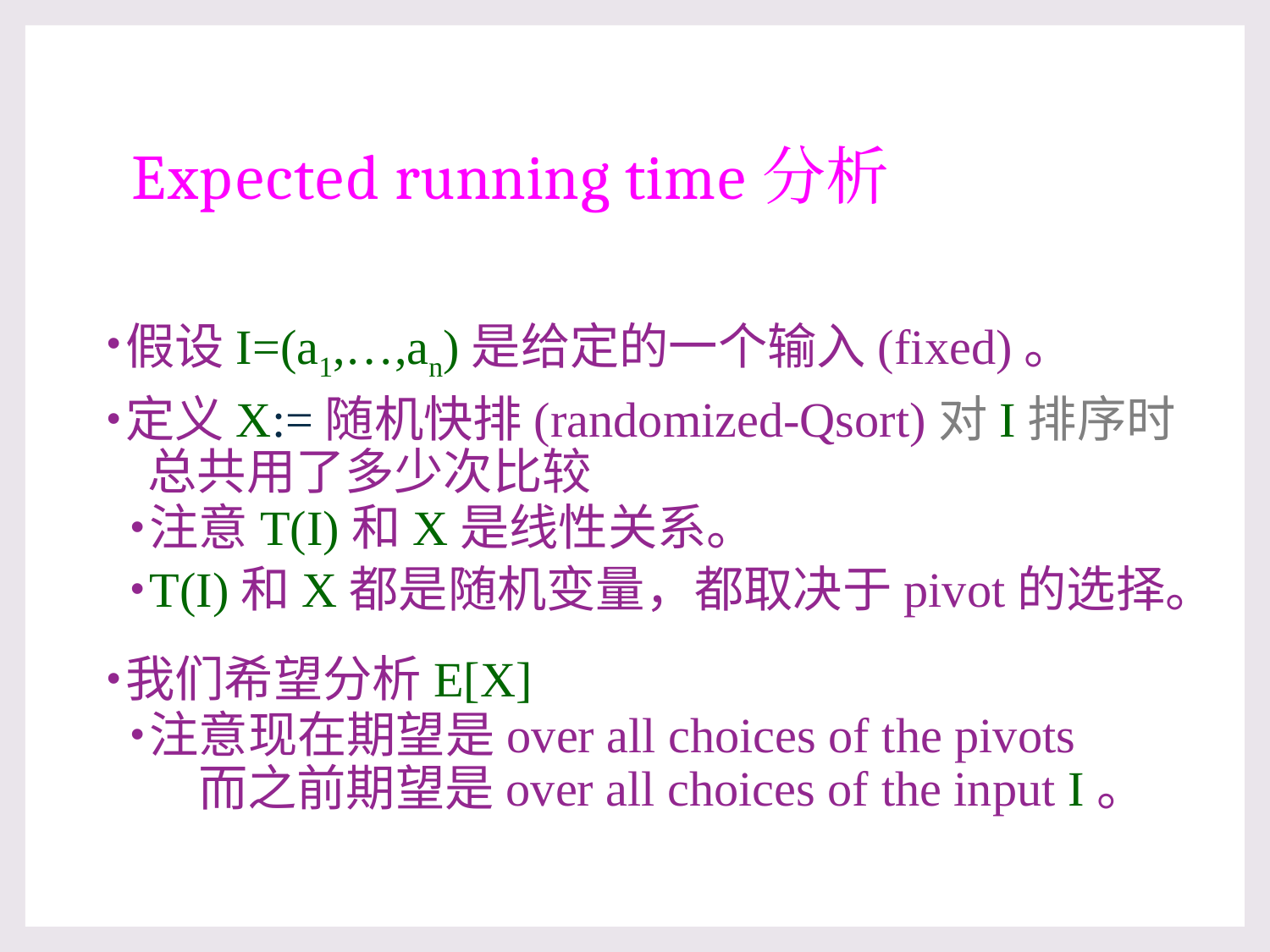

# Expected running time分析
假设I=(a1,…,an)是给定的一个输入(fixed)。
定义X:=随机快排(randomized-Qsort)对I排序时
  总共用了多少次比较
注意T(I)和X是线性关系。
T(I)和X都是随机变量，都取决于pivot的选择。
我们希望分析E[X]
注意现在期望是over all choices of the pivots
   而之前期望是over all choices of the input I。